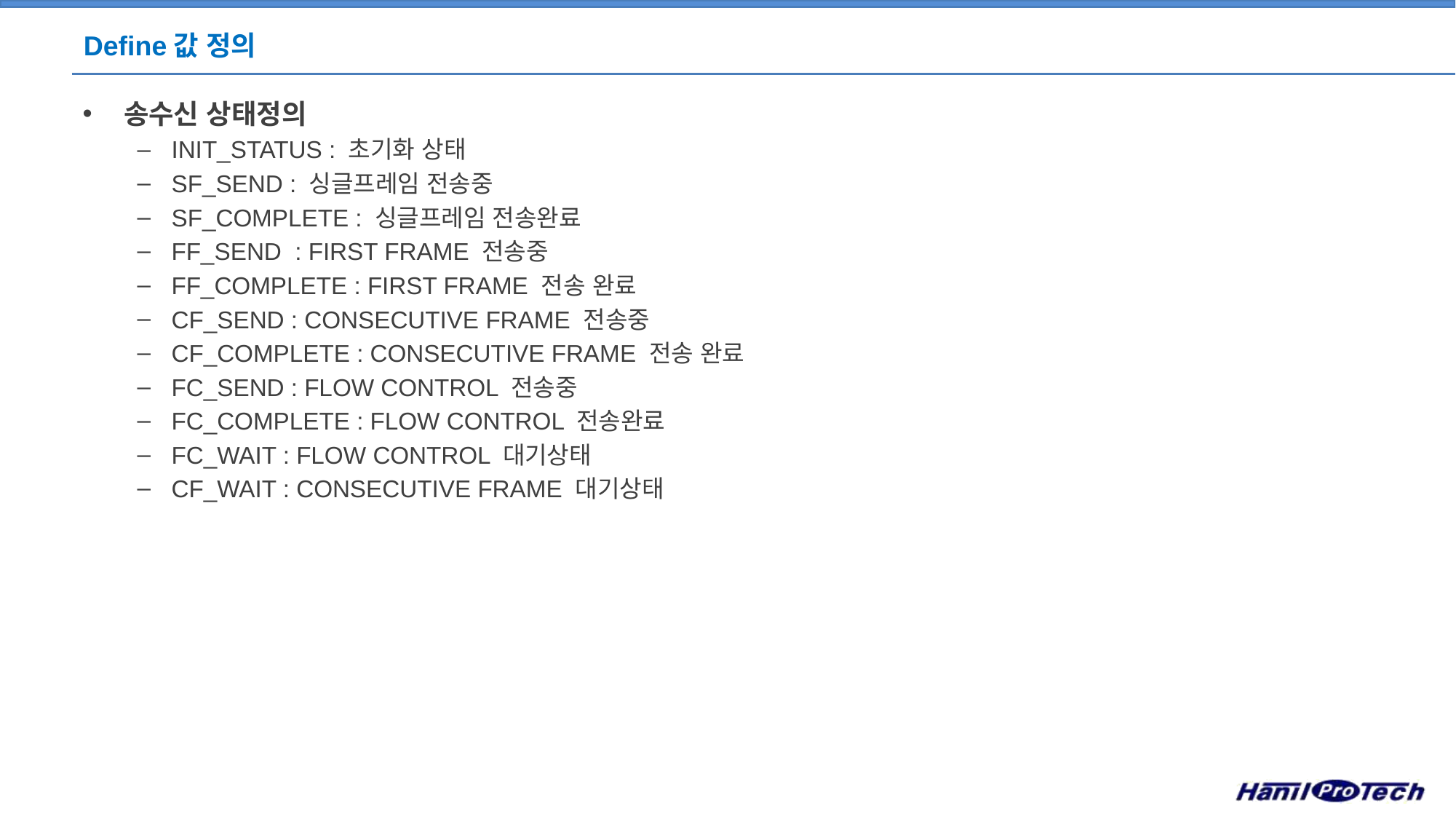

# Define값 정의
송수신 상태정의
INIT_STATUS : 초기화 상태
SF_SEND : 싱글프레임 전송중
SF_COMPLETE : 싱글프레임 전송완료
FF_SEND  : FIRST FRAME 전송중
FF_COMPLETE : FIRST FRAME 전송 완료
CF_SEND : CONSECUTIVE FRAME 전송중
CF_COMPLETE : CONSECUTIVE FRAME 전송 완료
FC_SEND : FLOW CONTROL 전송중
FC_COMPLETE : FLOW CONTROL 전송완료
FC_WAIT : FLOW CONTROL 대기상태
CF_WAIT : CONSECUTIVE FRAME 대기상태